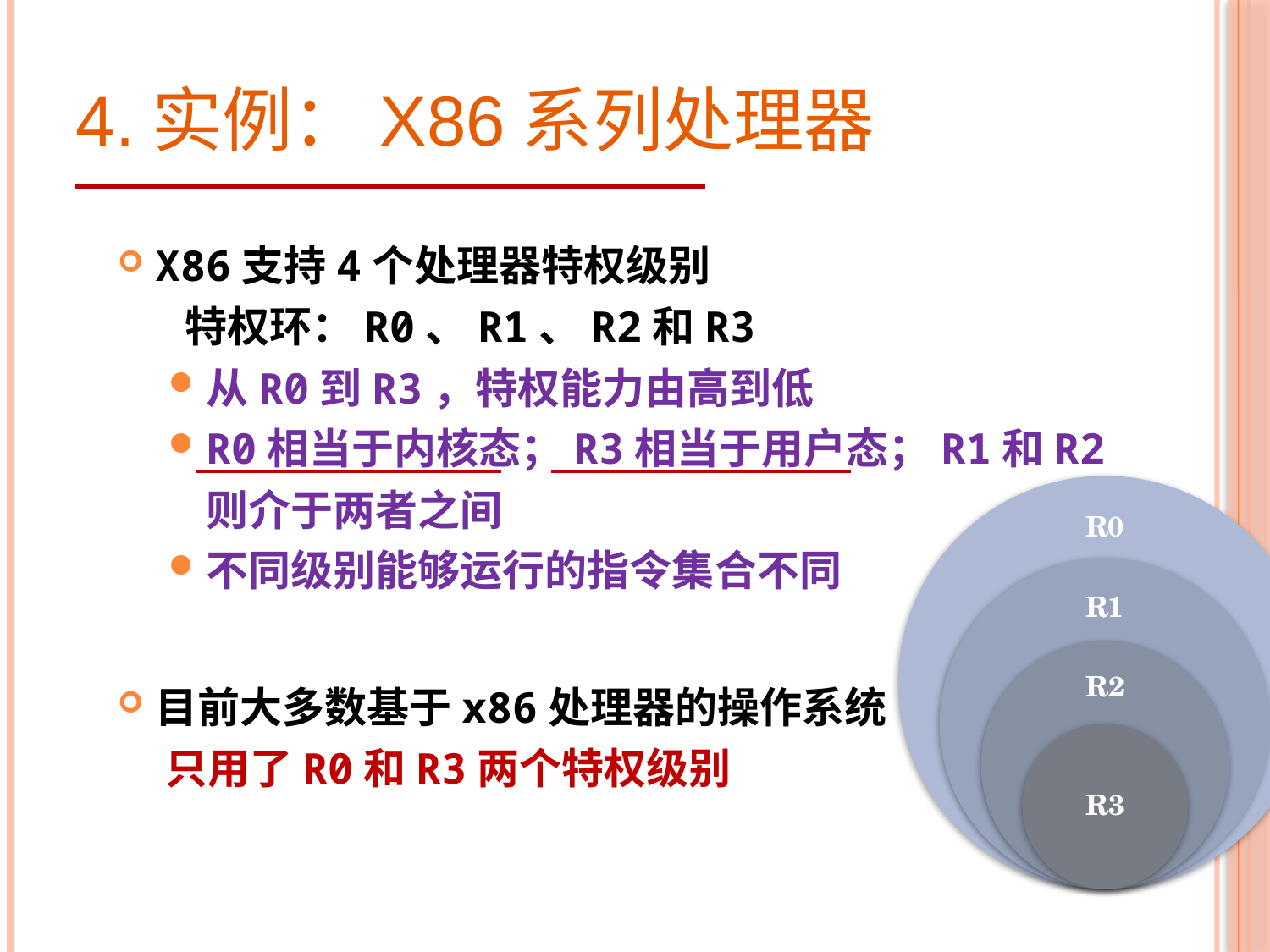

# 4.实例：x86系列处理器
X86支持4个处理器特权级别
      特权环：R0、R1、R2和R3
从R0到R3，特权能力由高到低
R0相当于内核态；R3相当于用户态；R1和R2则介于两者之间
不同级别能够运行的指令集合不同

目前大多数基于x86处理器的操作系统
    只用了R0和R3两个特权级别

R0
R1
R2
R3